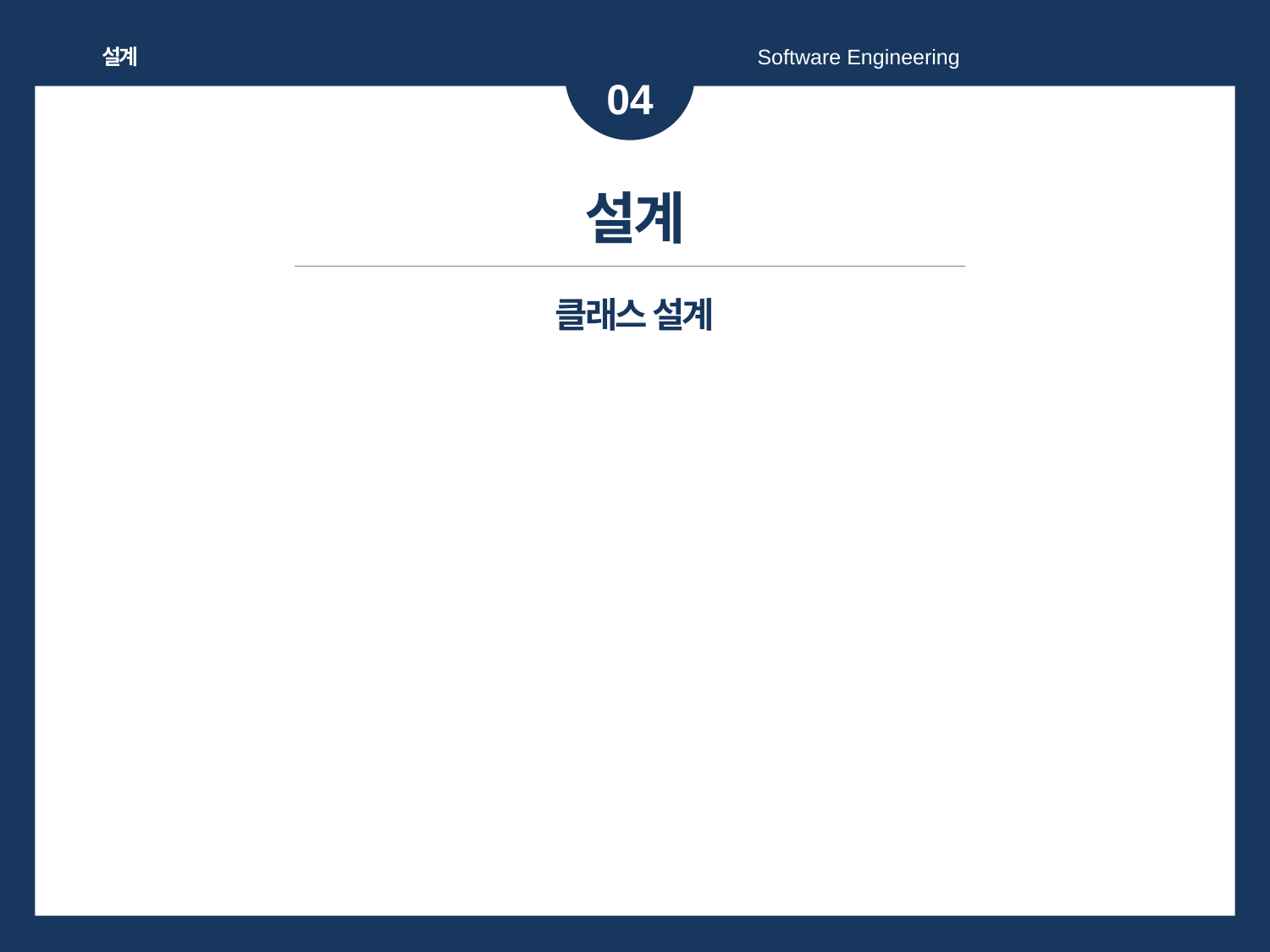

설계
Software Engineering

04

설계

클래스 설계